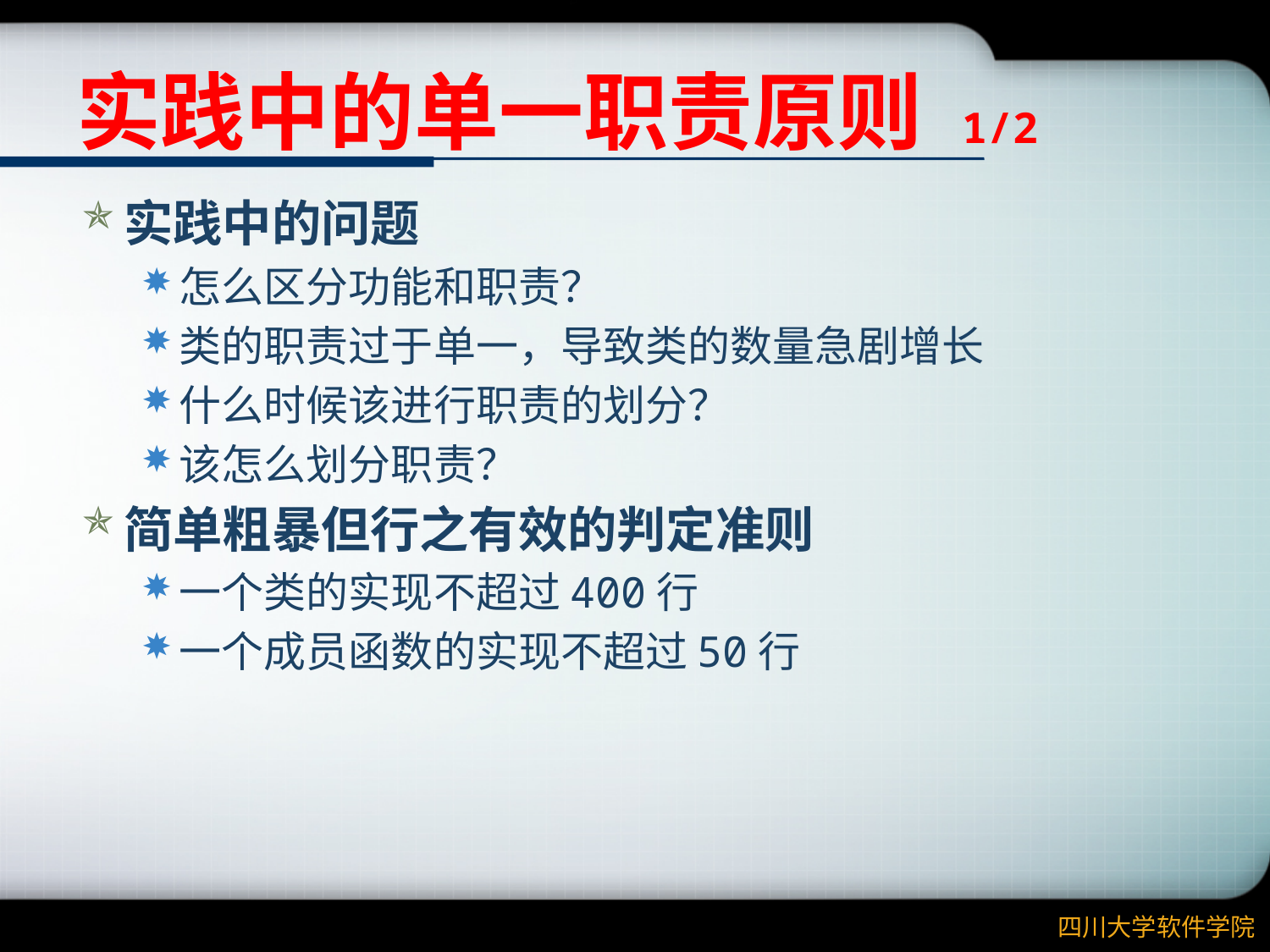

# 实践中的单一职责原则 1/2
实践中的问题
怎么区分功能和职责？
类的职责过于单一，导致类的数量急剧增长
什么时候该进行职责的划分？
该怎么划分职责？
简单粗暴但行之有效的判定准则
一个类的实现不超过400行
一个成员函数的实现不超过50行